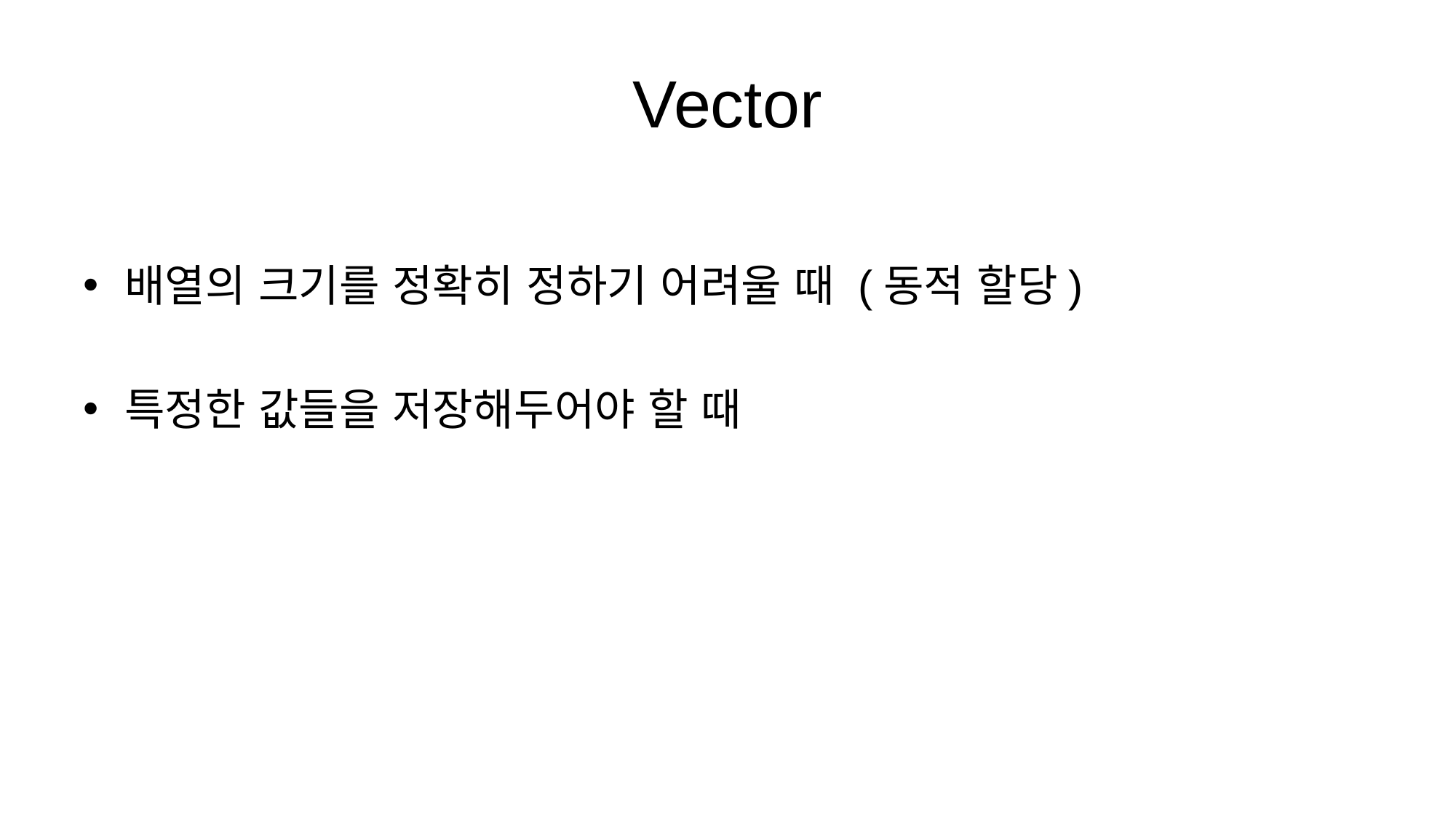

# Vector

배열의 크기를 정확히 정하기 어려울 때 (동적 할당)

특정한 값들을 저장해두어야 할 때